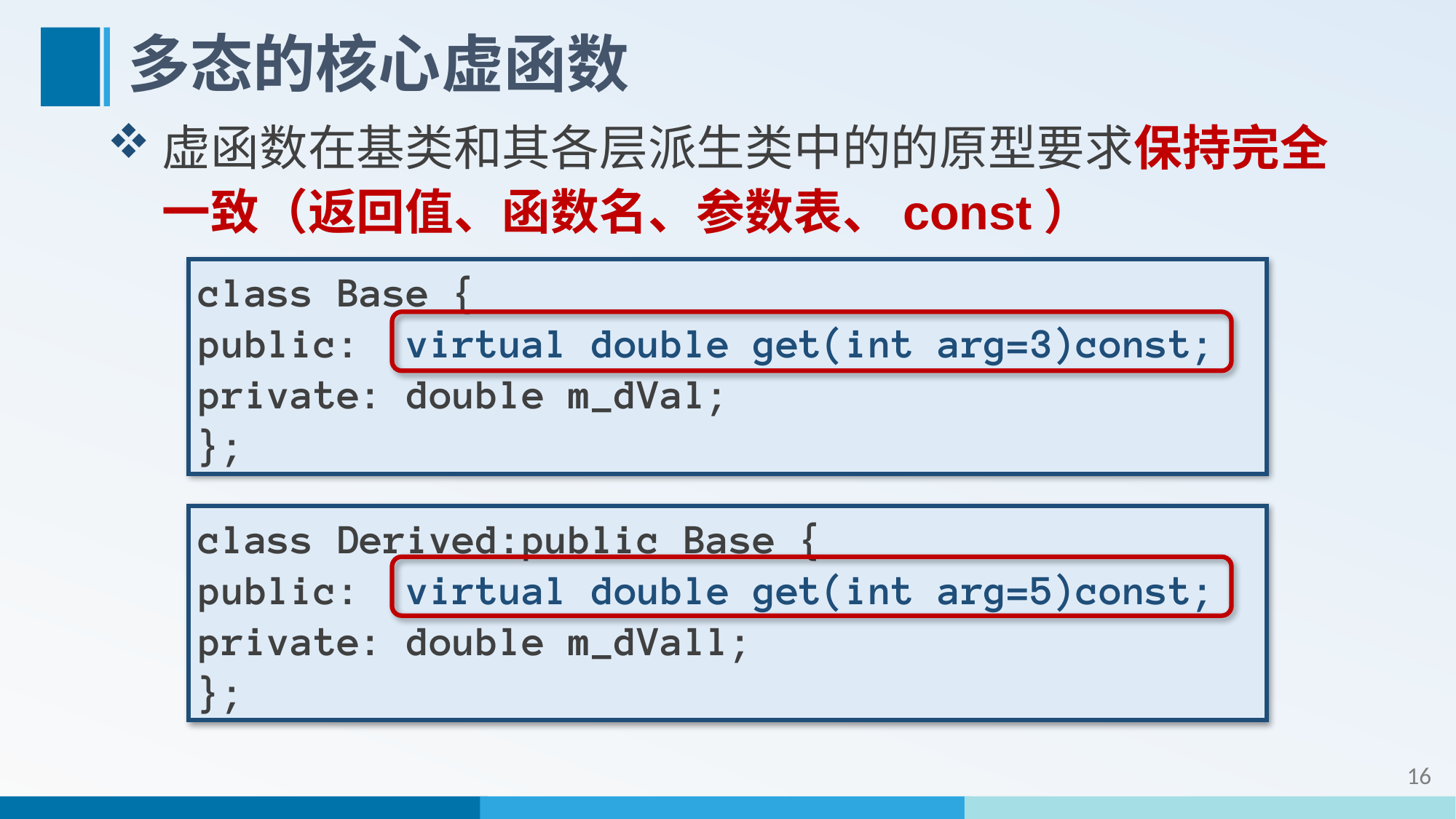

# 多态的核心虚函数
虚函数在基类和其各层派生类中的的原型要求保持完全一致（返回值、函数名、参数表、const）
class Base {
public:  virtual double get(int arg=3)const;
private: double m_dVal;
};

class Derived:public Base {
public:  virtual double get(int arg=5)const;
private: double m_dVall;
};